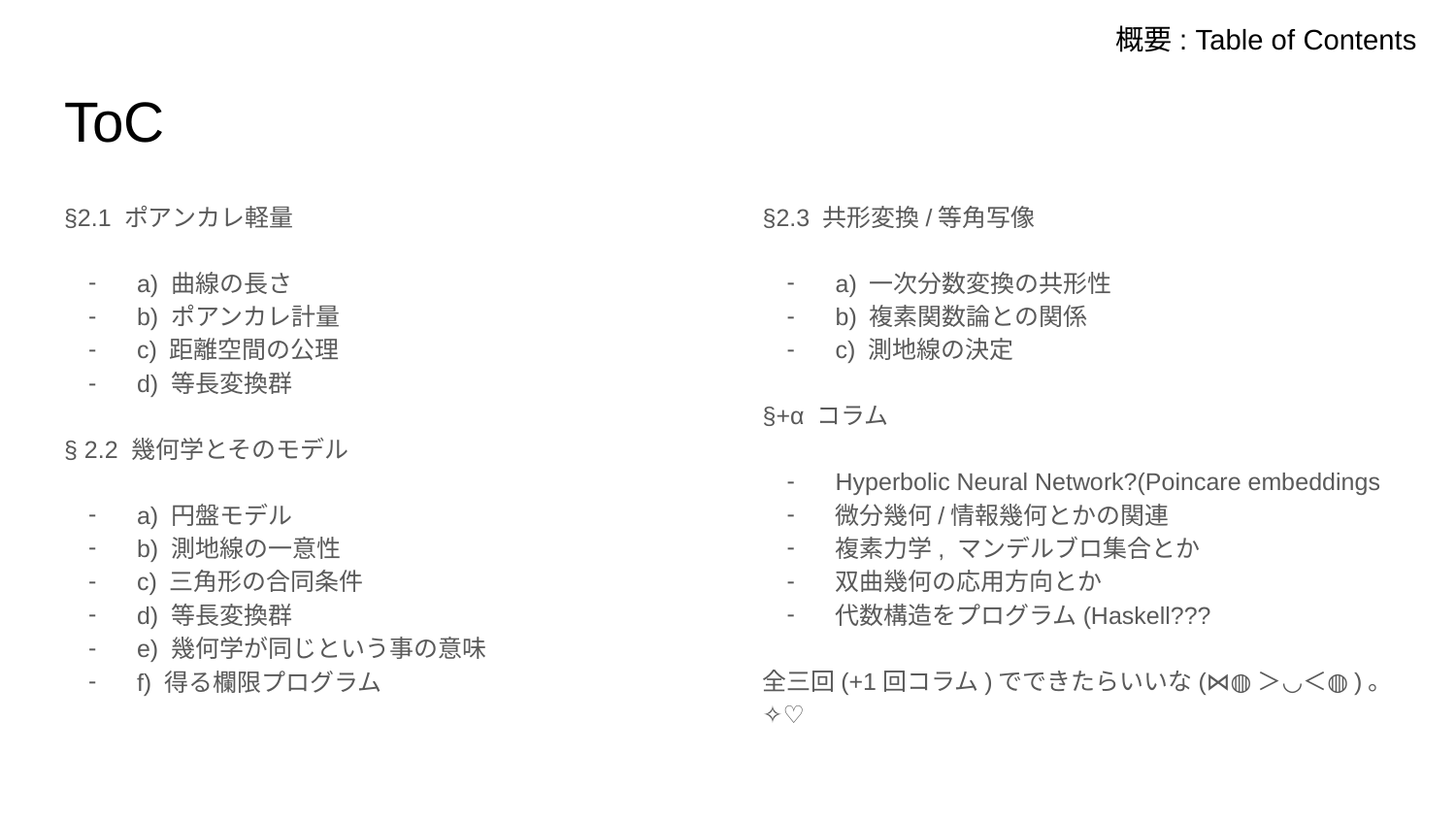

概要: Table of Contents
# ToC
§2.1 ポアンカレ軽量
a) 曲線の長さ
b) ポアンカレ計量
c) 距離空間の公理
d) 等長変換群
§ 2.2 幾何学とそのモデル
a) 円盤モデル
b) 測地線の一意性
c) 三角形の合同条件
d) 等長変換群
e) 幾何学が同じという事の意味
f) 得る欄限プログラム
§2.3 共形変換/等角写像
a) 一次分数変換の共形性
b) 複素関数論との関係
c) 測地線の決定
§+α コラム
Hyperbolic Neural Network?(Poincare embeddings
微分幾何/情報幾何とかの関連
複素力学, マンデルブロ集合とか
双曲幾何の応用方向とか
代数構造をプログラム(Haskell???
全三回(+1回コラム)でできたらいいな(⋈◍＞◡＜◍)。✧♡